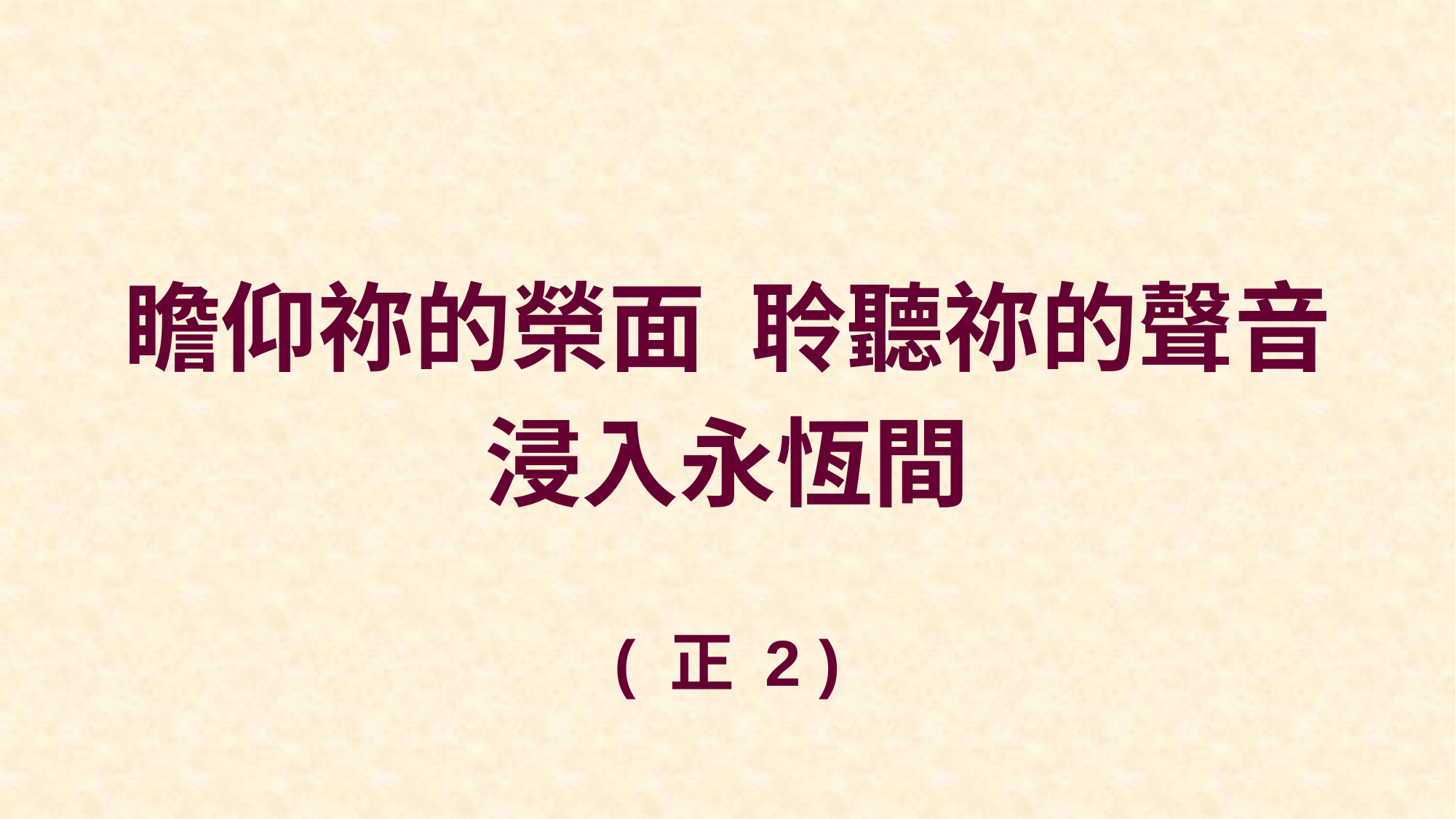

瞻仰祢的榮面  聆聽祢的聲音
浸入永恆間
( 正 2 )